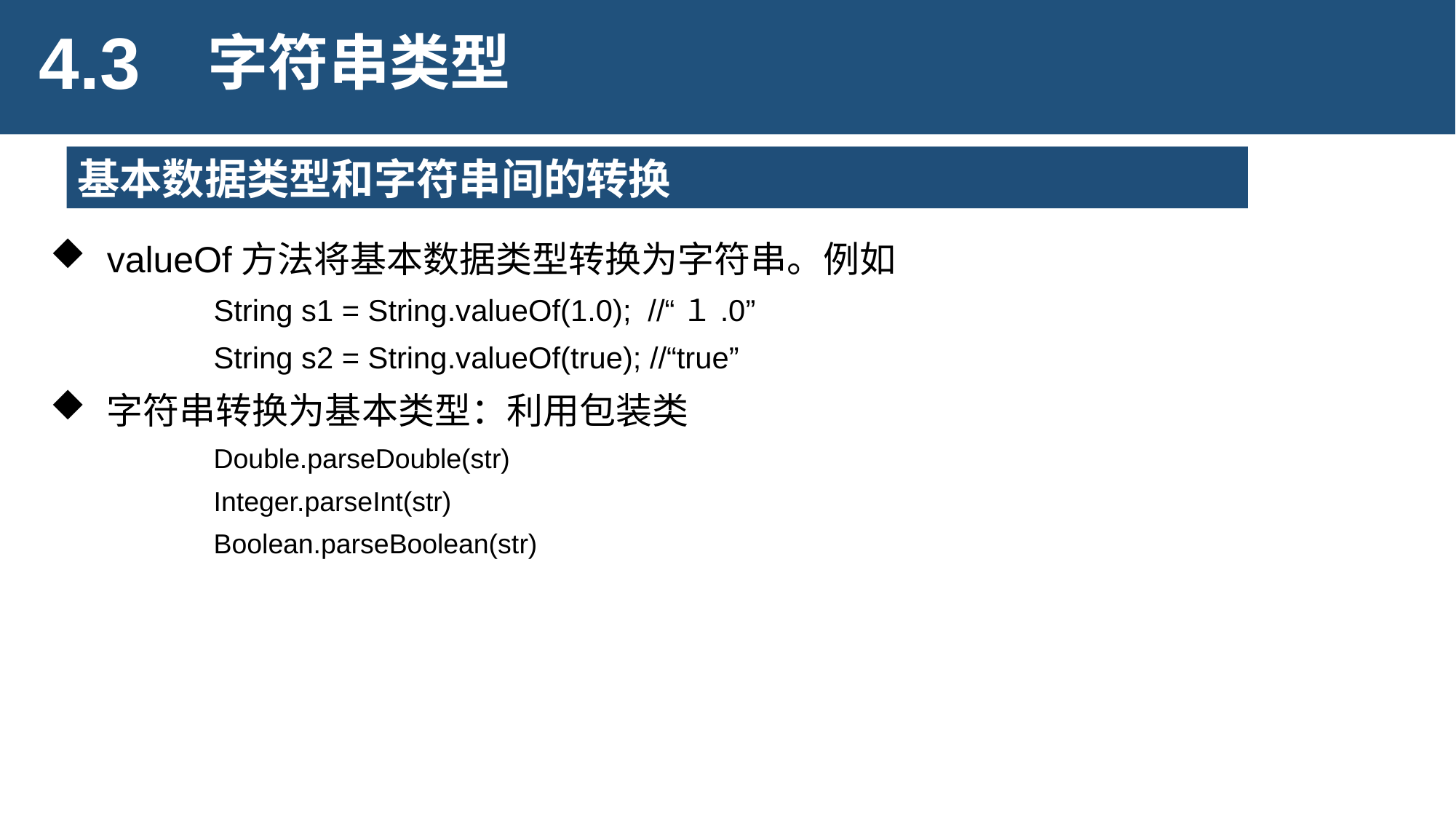

4.3
字符串类型
基本数据类型和字符串间的转换
valueOf方法将基本数据类型转换为字符串。例如
	String s1 = String.valueOf(1.0);  //“１.0”
	String s2 = String.valueOf(true); //“true”
字符串转换为基本类型：利用包装类
	Double.parseDouble(str)
	Integer.parseInt(str)
	Boolean.parseBoolean(str)